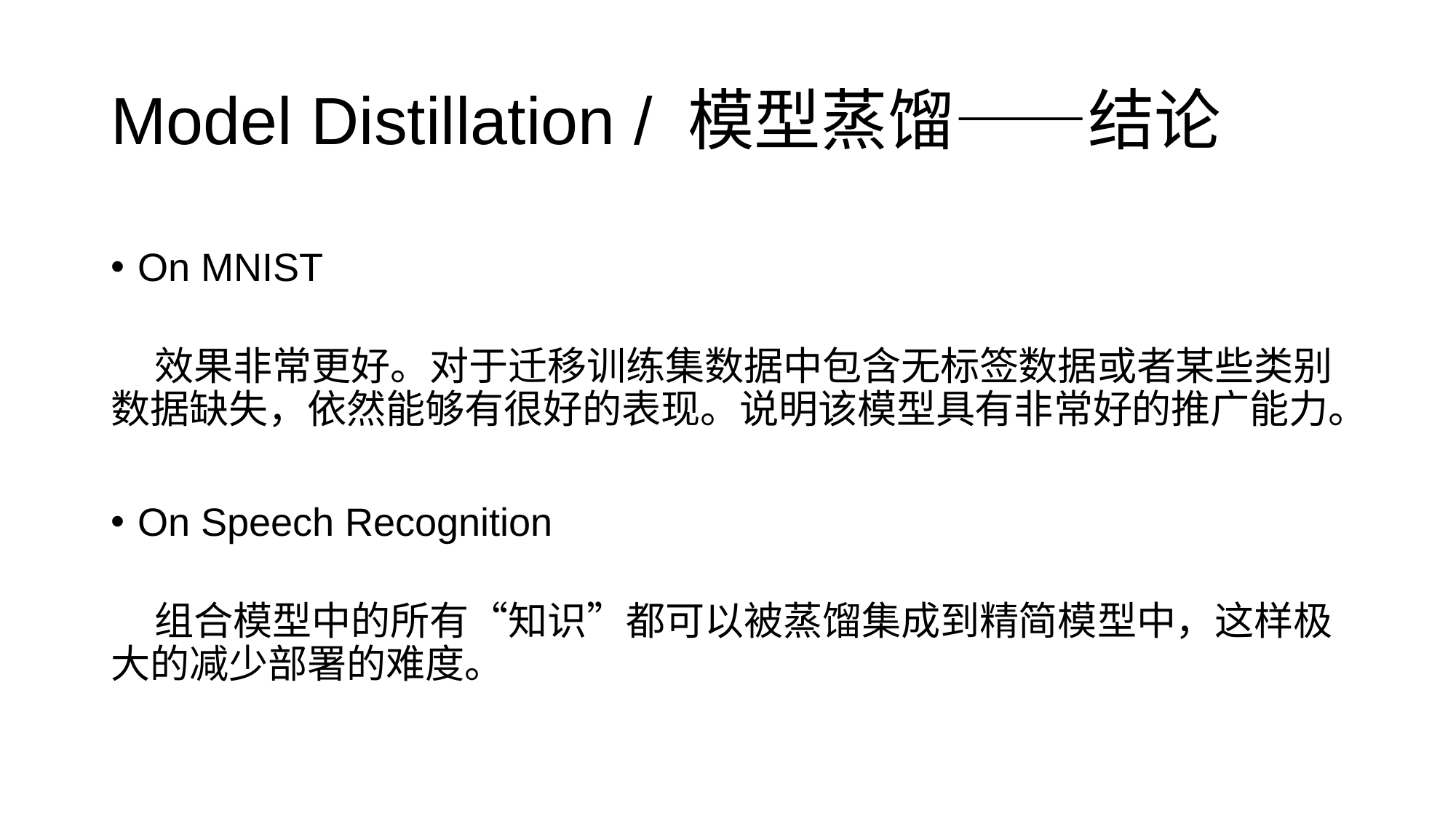

# Model Distillation / 模型蒸馏——结论

On MNIST
    效果非常更好。对于迁移训练集数据中包含无标签数据或者某些类别数据缺失，依然能够有很好的表现。说明该模型具有非常好的推广能力。

On Speech Recognition
    组合模型中的所有“知识”都可以被蒸馏集成到精简模型中，这样极大的减少部署的难度。